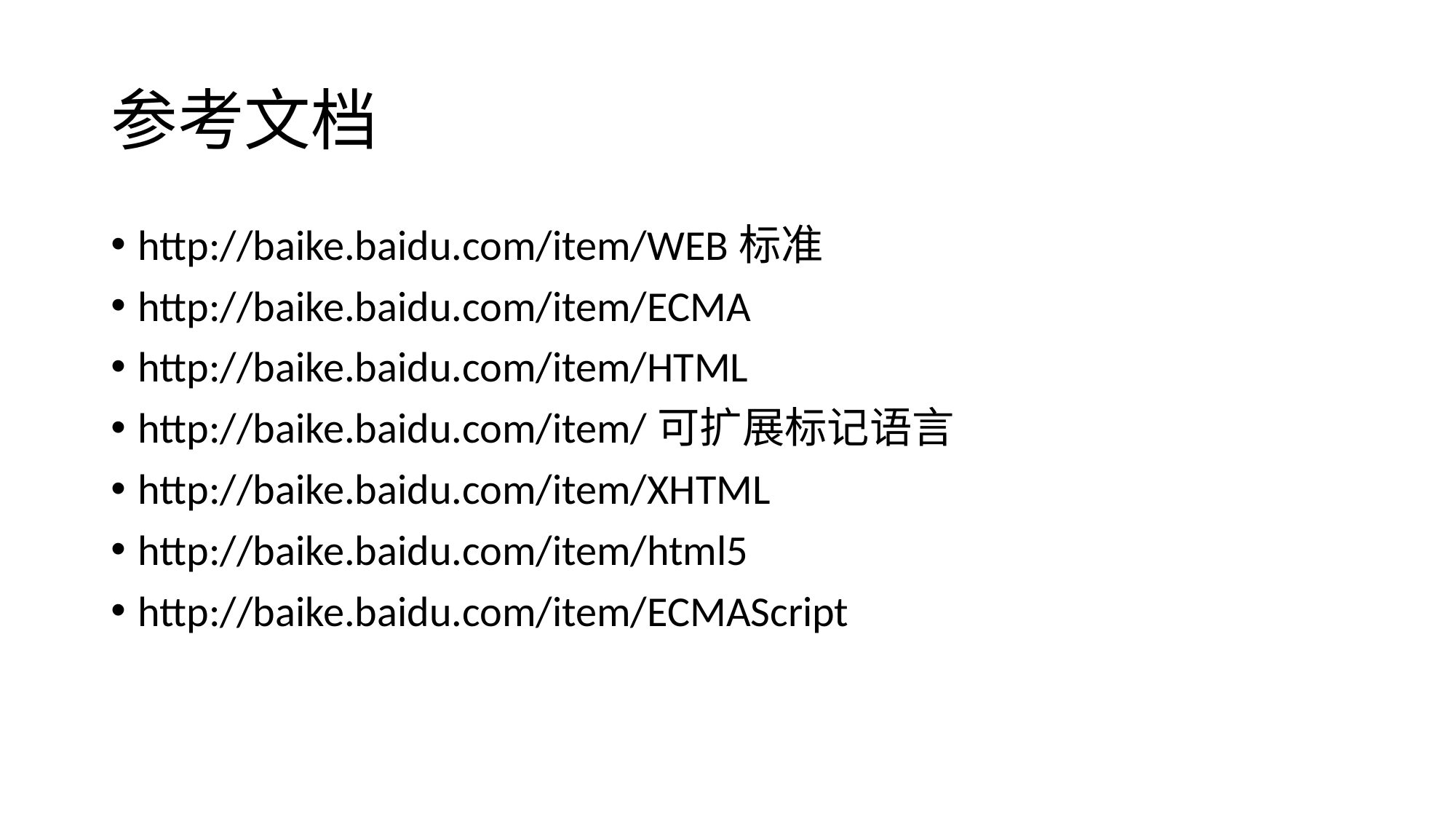

# 参考文档
http://baike.baidu.com/item/WEB标准
http://baike.baidu.com/item/ECMA
http://baike.baidu.com/item/HTML
http://baike.baidu.com/item/可扩展标记语言
http://baike.baidu.com/item/XHTML
http://baike.baidu.com/item/html5
http://baike.baidu.com/item/ECMAScript